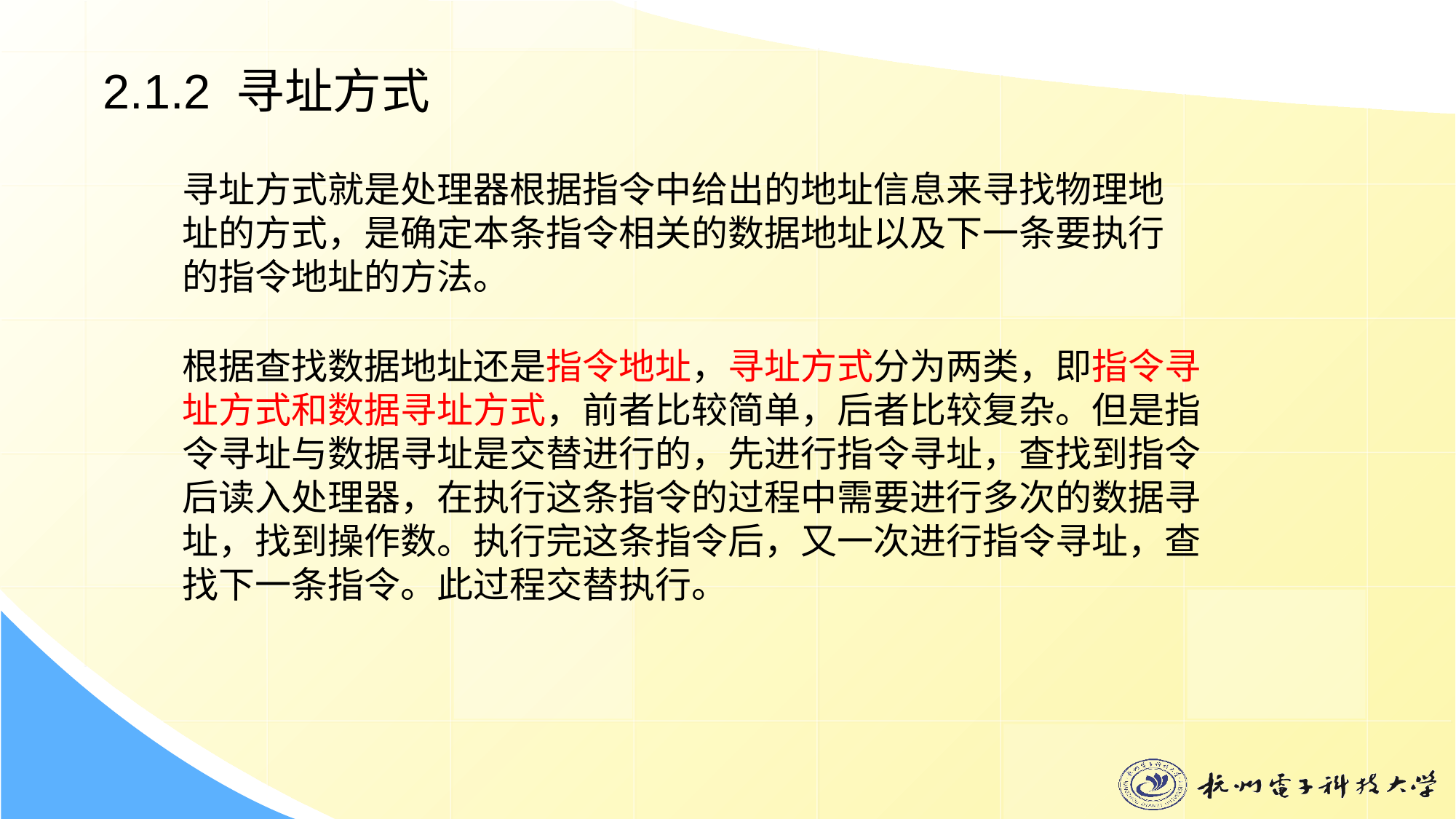

2.1.2 寻址方式
寻址方式就是处理器根据指令中给出的地址信息来寻找物理地址的方式，是确定本条指令相关的数据地址以及下一条要执行的指令地址的方法。
根据查找数据地址还是指令地址，寻址方式分为两类，即指令寻址方式和数据寻址方式，前者比较简单，后者比较复杂。但是指令寻址与数据寻址是交替进行的，先进行指令寻址，查找到指令后读入处理器，在执行这条指令的过程中需要进行多次的数据寻址，找到操作数。执行完这条指令后，又一次进行指令寻址，查找下一条指令。此过程交替执行。